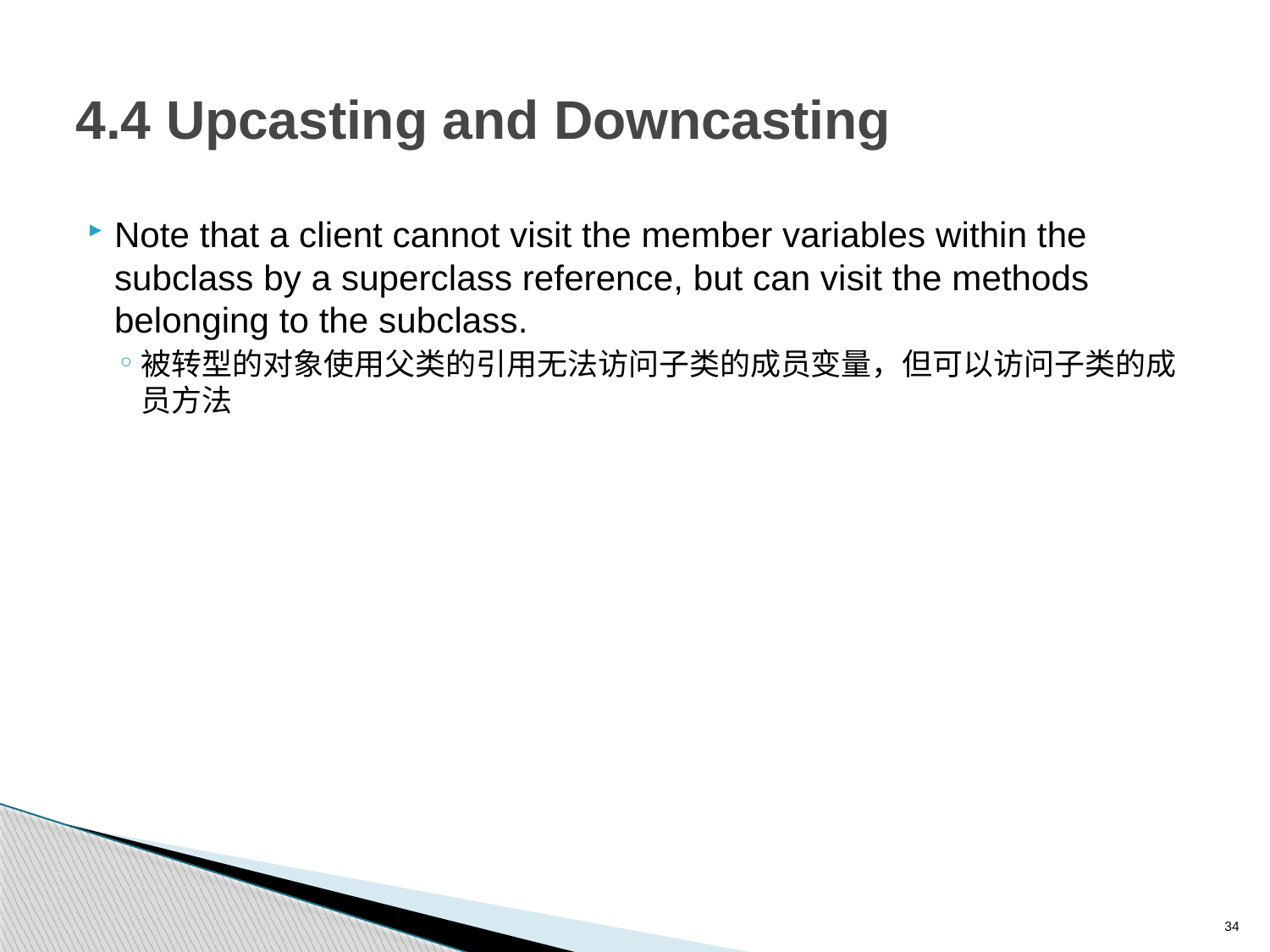

# 4.4 Upcasting and Downcasting
Note that a client cannot visit the member variables within the subclass by a superclass reference, but can visit the methods belonging to the subclass.
被转型的对象使用父类的引用无法访问子类的成员变量，但可以访问子类的成员方法
34